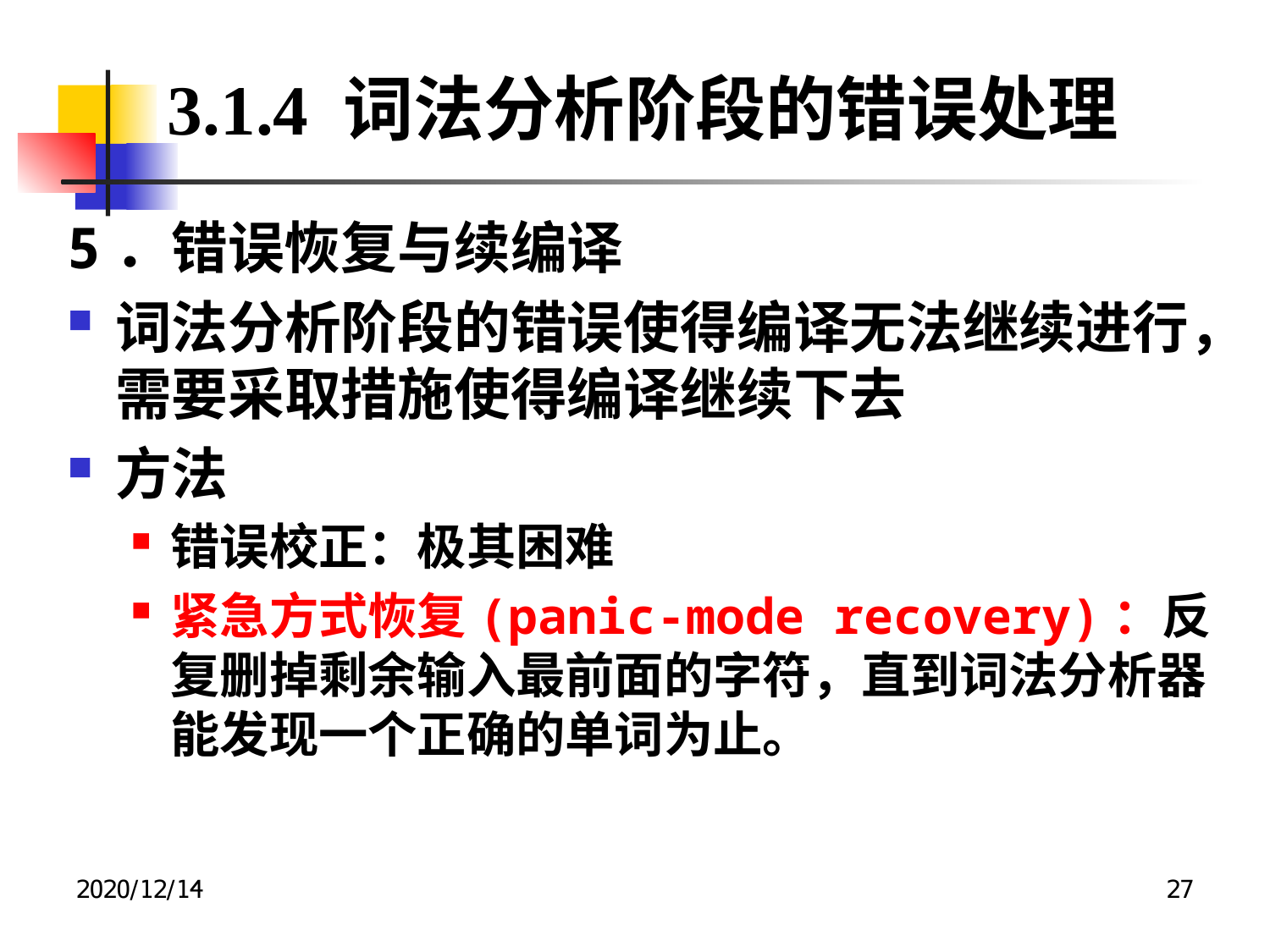

3.1.4 词法分析阶段的错误处理
5．错误恢复与续编译
词法分析阶段的错误使得编译无法继续进行，需要采取措施使得编译继续下去
方法
错误校正：极其困难
紧急方式恢复(panic-mode recovery)：反复删掉剩余输入最前面的字符，直到词法分析器能发现一个正确的单词为止。

2020/12/14
27